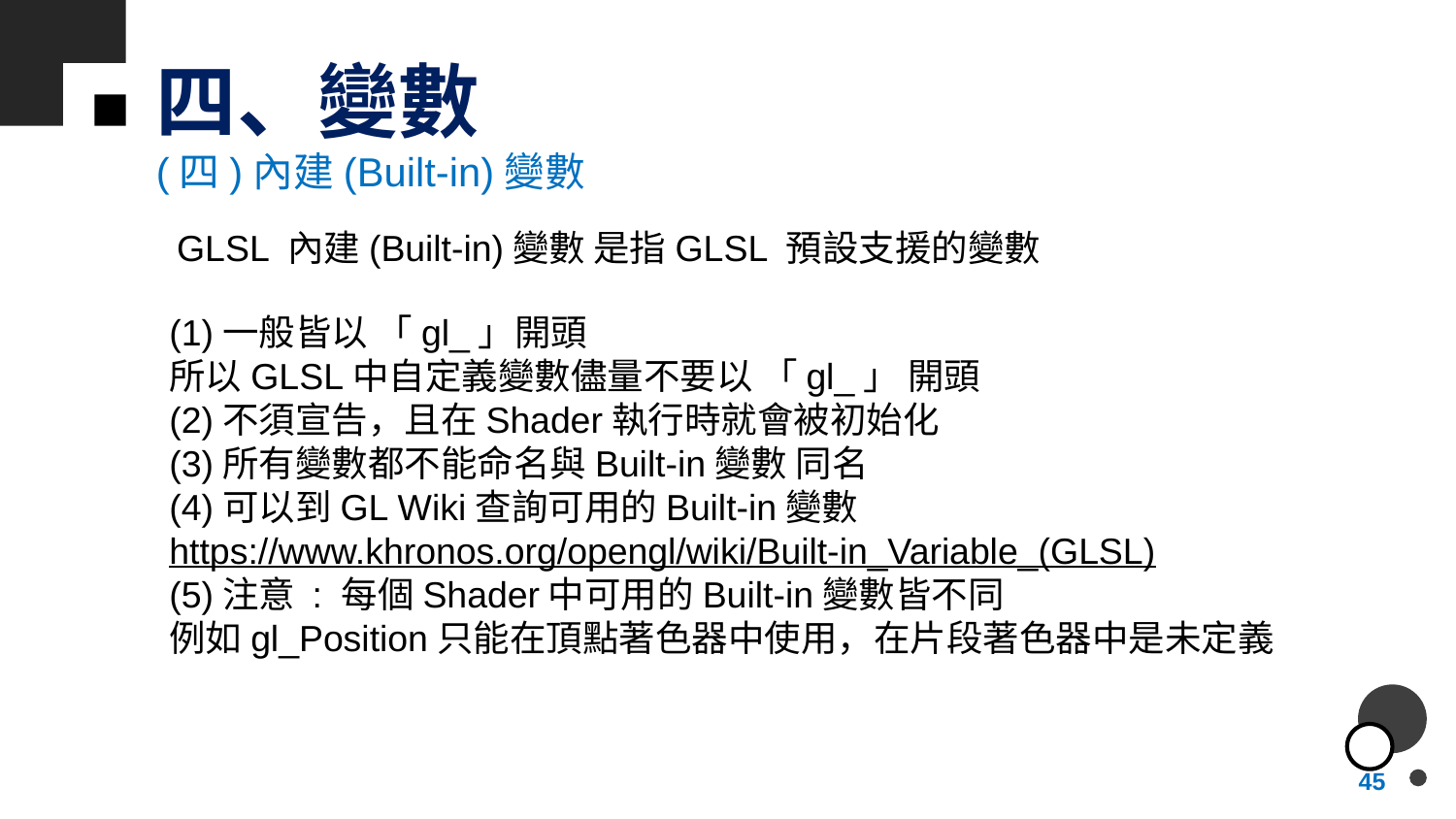

# 四、變數
(四)內建(Built-in)變數
GLSL 內建(Built-in)變數 是指GLSL 預設支援的變數
(1)一般皆以 「gl_」開頭
所以GLSL中自定義變數儘量不要以 「gl_」 開頭
(2)不須宣告，且在Shader執行時就會被初始化
(3)所有變數都不能命名與Built-in變數 同名
(4)可以到GL Wiki查詢可用的Built-in變數
https://www.khronos.org/opengl/wiki/Built-in_Variable_(GLSL)
(5)注意 : 每個Shader中可用的Built-in變數皆不同
例如gl_Position只能在頂點著色器中使用，在片段著色器中是未定義

45